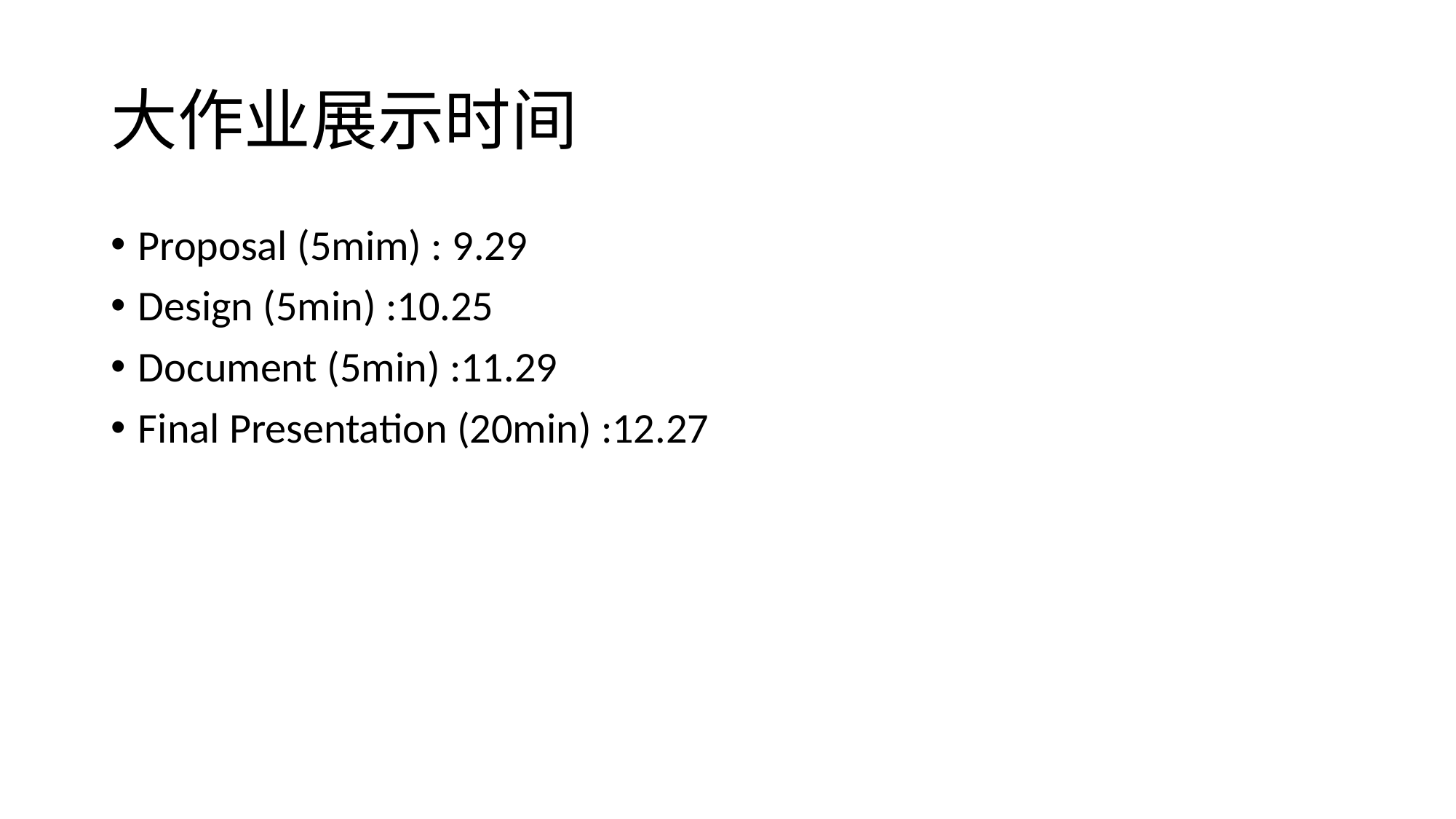

# 大作业展示时间
Proposal (5mim) : 9.29
Design (5min) :10.25
Document (5min) :11.29
Final Presentation (20min) :12.27